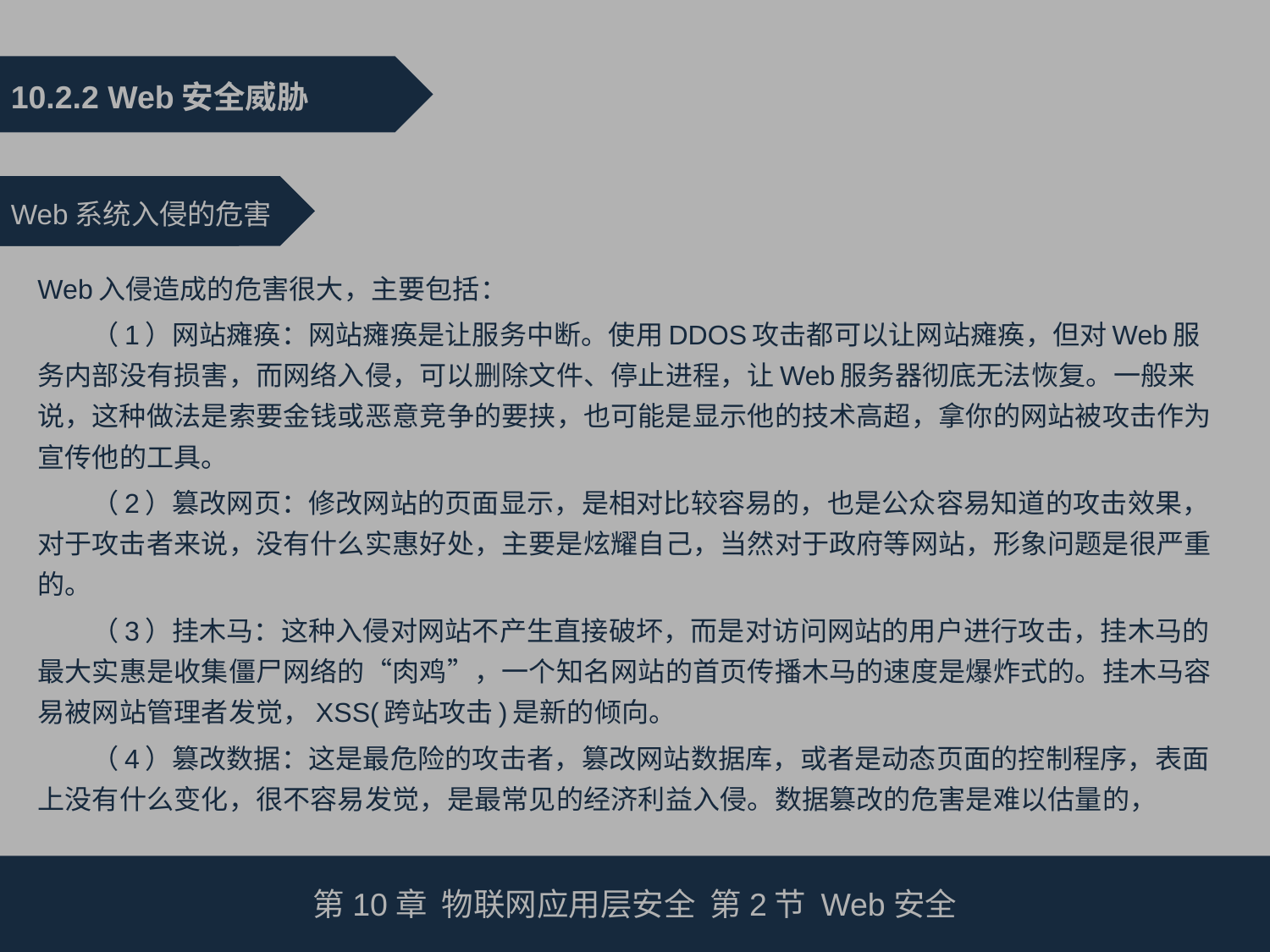

10.2.2 Web安全威胁

Web系统入侵的危害
Web入侵造成的危害很大，主要包括：
　　（1）网站瘫痪：网站瘫痪是让服务中断。使用DDOS攻击都可以让网站瘫痪，但对Web服务内部没有损害，而网络入侵，可以删除文件、停止进程，让Web服务器彻底无法恢复。一般来说，这种做法是索要金钱或恶意竞争的要挟，也可能是显示他的技术高超，拿你的网站被攻击作为宣传他的工具。
　　（2）篡改网页：修改网站的页面显示，是相对比较容易的，也是公众容易知道的攻击效果，对于攻击者来说，没有什么实惠好处，主要是炫耀自己，当然对于政府等网站，形象问题是很严重的。
　　（3）挂木马：这种入侵对网站不产生直接破坏，而是对访问网站的用户进行攻击，挂木马的最大实惠是收集僵尸网络的“肉鸡”，一个知名网站的首页传播木马的速度是爆炸式的。挂木马容易被网站管理者发觉，XSS(跨站攻击)是新的倾向。
　　（4）篡改数据：这是最危险的攻击者，篡改网站数据库，或者是动态页面的控制程序，表面上没有什么变化，很不容易发觉，是最常见的经济利益入侵。数据篡改的危害是难以估量的，